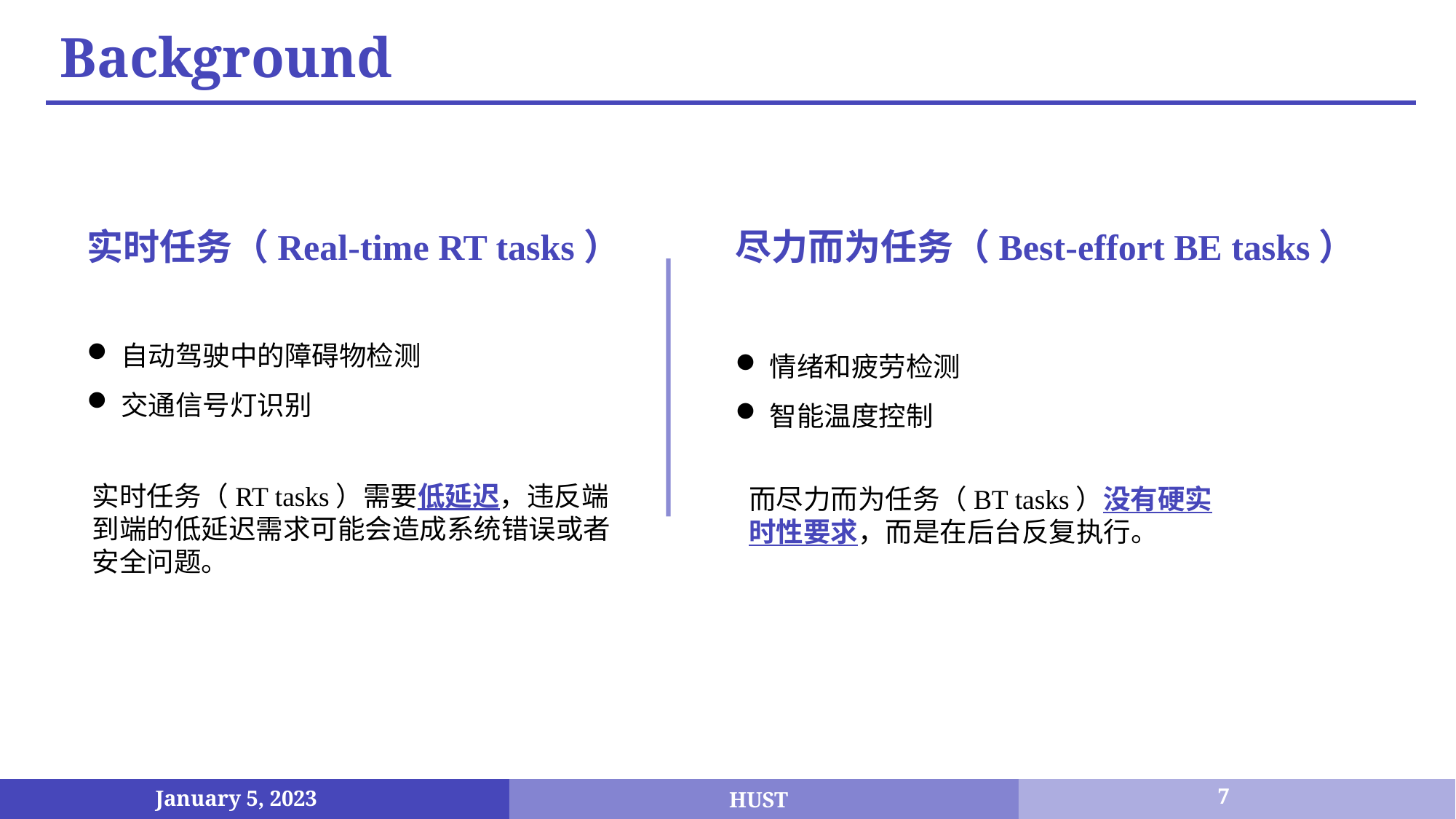

Background
实时任务（Real-time RT tasks）

自动驾驶中的障碍物检测
交通信号灯识别
尽力而为任务（Best-effort BE tasks）

情绪和疲劳检测
智能温度控制
实时任务（RT tasks）需要低延迟，违反端到端的低延迟需求可能会造成系统错误或者安全问题。
而尽力而为任务（BT tasks）没有硬实时性要求，而是在后台反复执行。

7
January 5, 2023

HUST